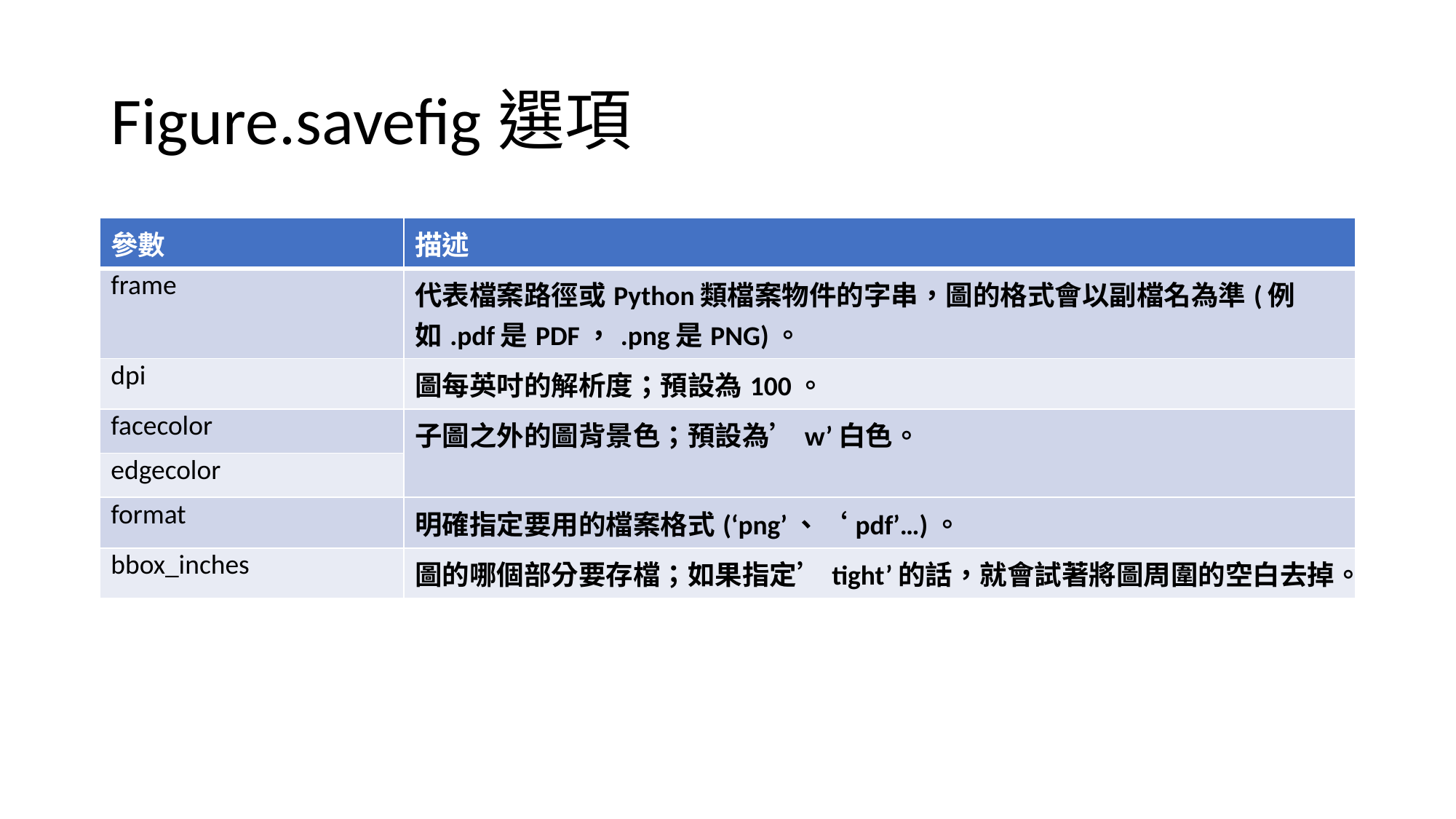

# Figure.savefig選項
| 參數 | 描述 |
| --- | --- |
| frame | 代表檔案路徑或Python類檔案物件的字串，圖的格式會以副檔名為準(例如.pdf是PDF，.png是PNG)。 |
| dpi | 圖每英吋的解析度；預設為100。 |
| facecolor | 子圖之外的圖背景色；預設為’w’白色。 |
| edgecolor |  |
| format | 明確指定要用的檔案格式(‘png’、‘pdf’…)。 |
| bbox\_inches | 圖的哪個部分要存檔；如果指定’tight’的話，就會試著將圖周圍的空白去掉。 |